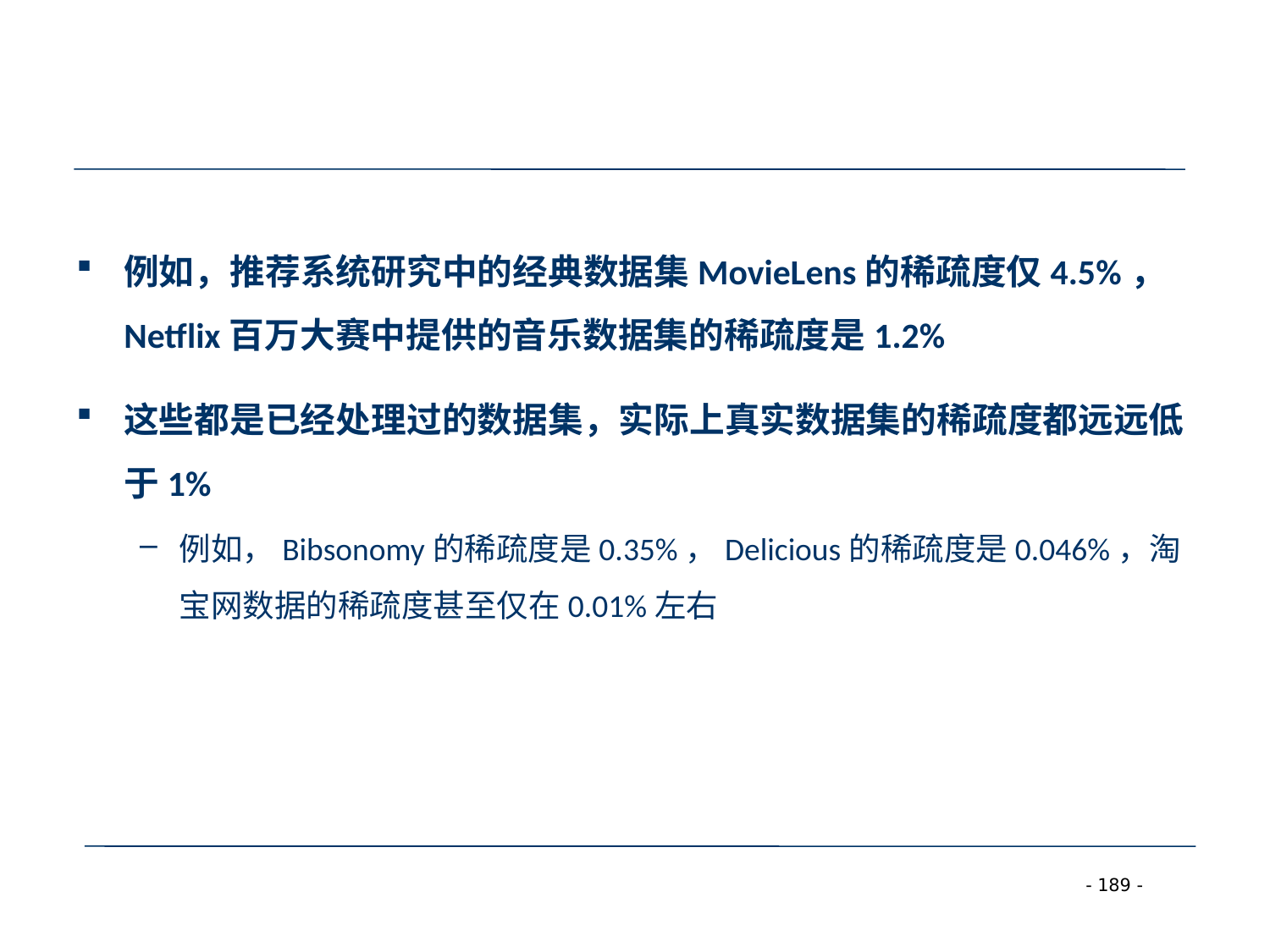

#
例如，推荐系统研究中的经典数据集MovieLens的稀疏度仅4.5%，Netflix百万大赛中提供的音乐数据集的稀疏度是1.2%
这些都是已经处理过的数据集，实际上真实数据集的稀疏度都远远低于1%
例如，Bibsonomy的稀疏度是0.35%，Delicious的稀疏度是0.046%，淘宝网数据的稀疏度甚至仅在0.01%左右